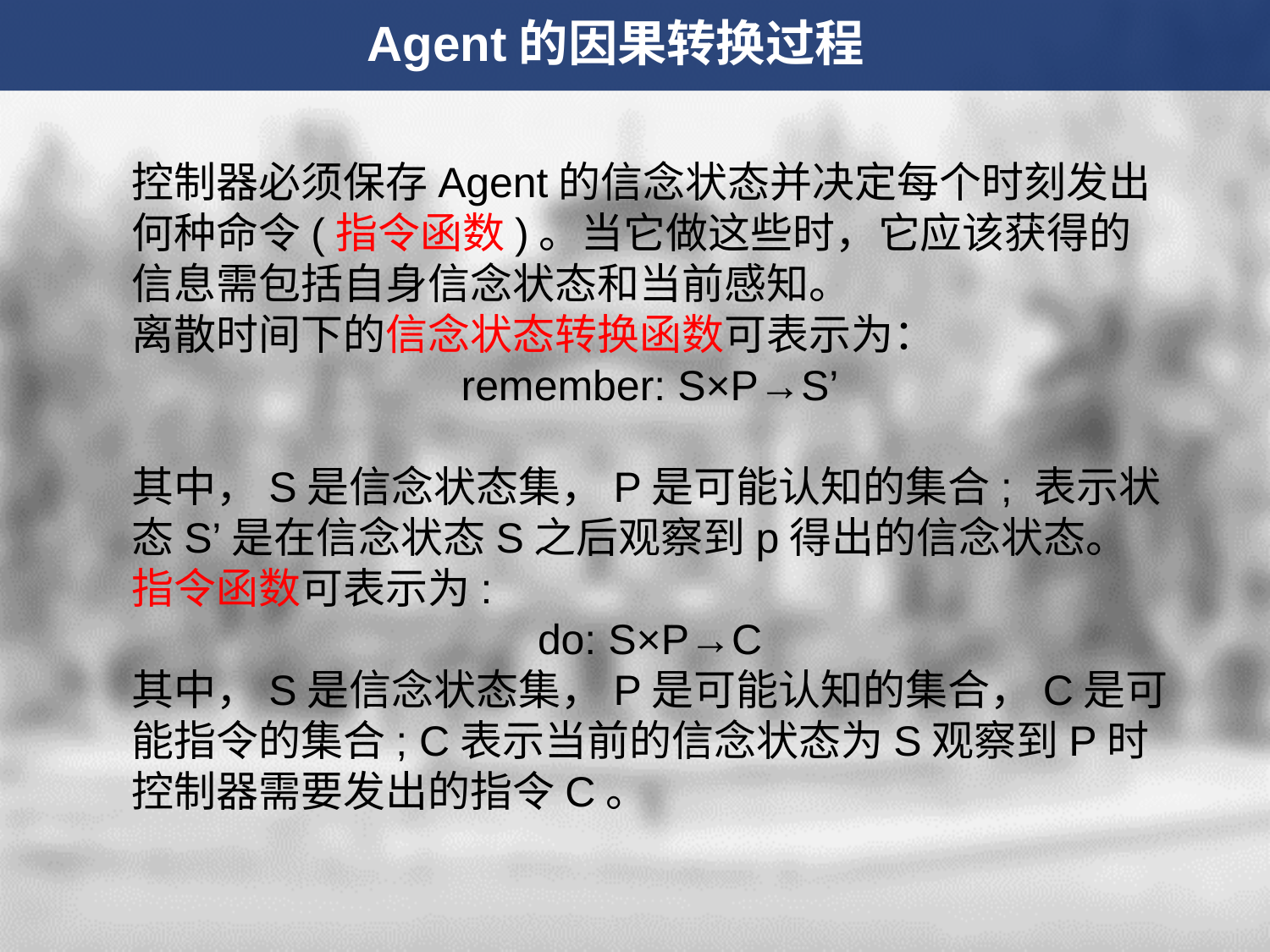

Agent的因果转换过程

控制器必须保存Agent的信念状态并决定每个时刻发出何种命令(指令函数)。当它做这些时，它应该获得的信息需包括自身信念状态和当前感知。
离散时间下的信念状态转换函数可表示为：
remember: S×P→S’

其中，S是信念状态集，P是可能认知的集合; 表示状态S’是在信念状态S之后观察到p得出的信念状态。
指令函数可表示为:
do: S×P→C
其中，S是信念状态集，P是可能认知的集合，C是可能指令的集合; C表示当前的信念状态为S观察到P时控制器需要发出的指令C。